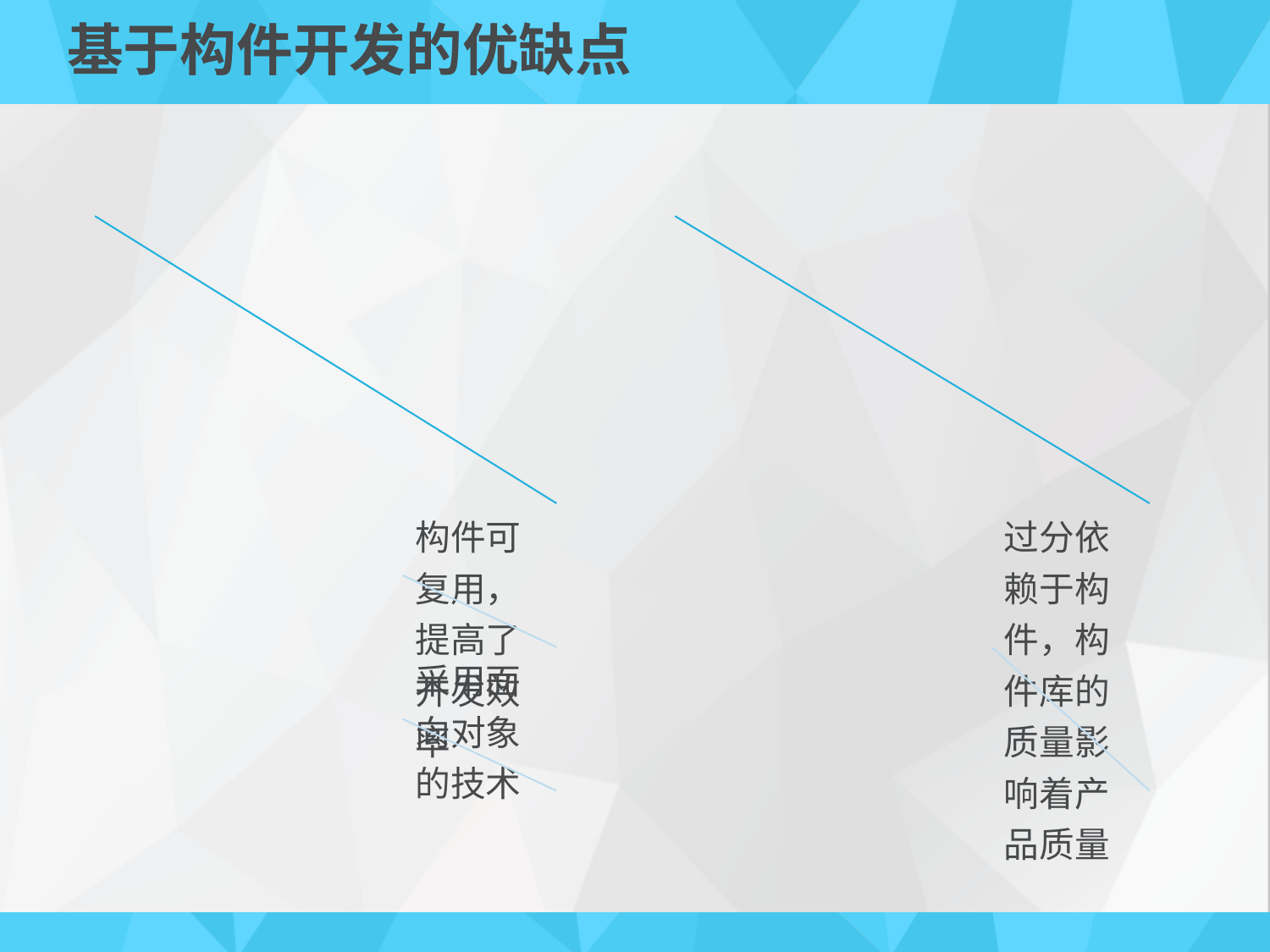

# 基于构件开发的优缺点

缺点
过分依赖于构件，构件库的质量影响着产品质量